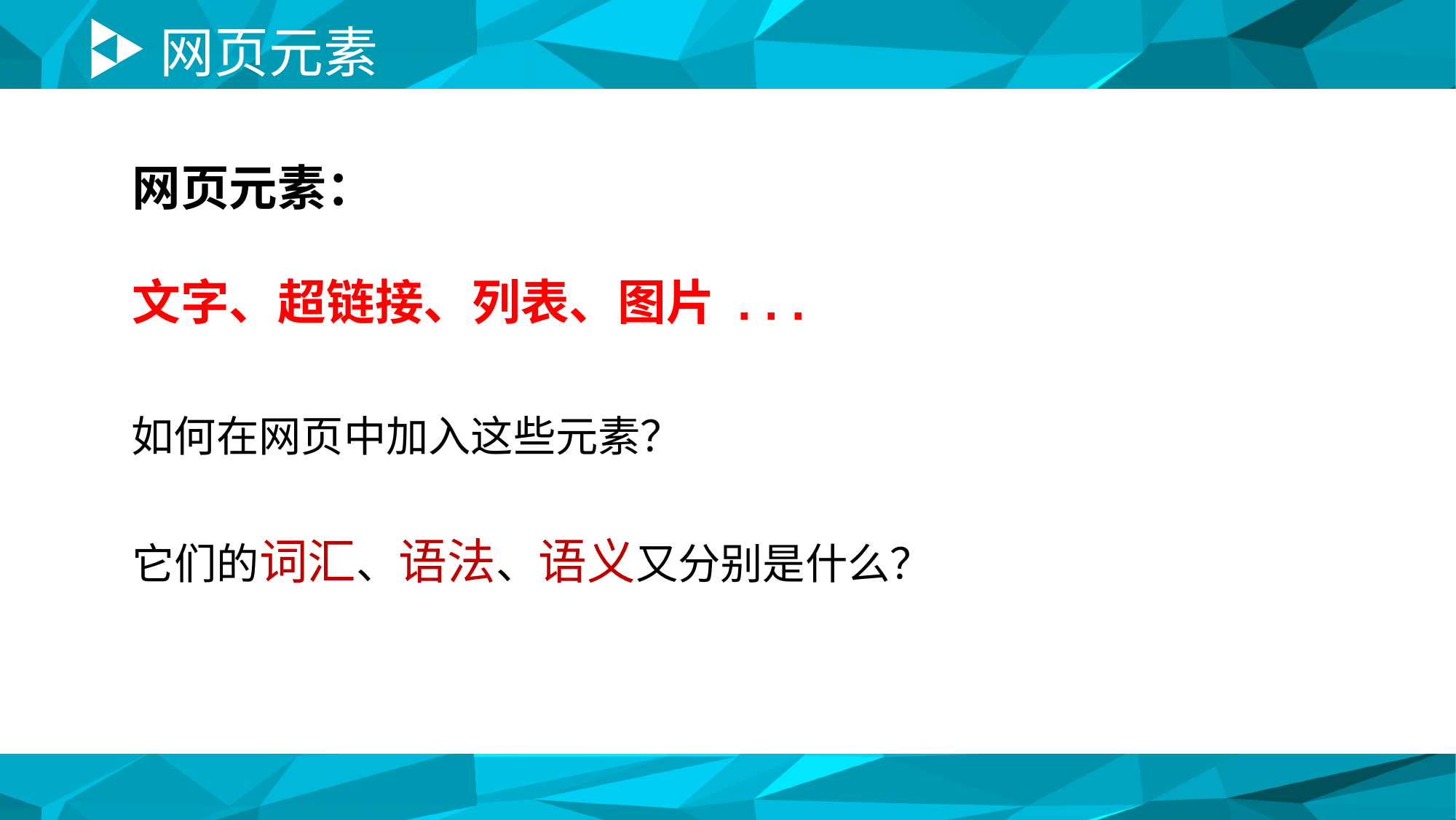

# 网页元素

网页元素：
文字、超链接、列表、图片 . . .
如何在网页中加入这些元素？
它们的词汇、语法、语义又分别是什么？